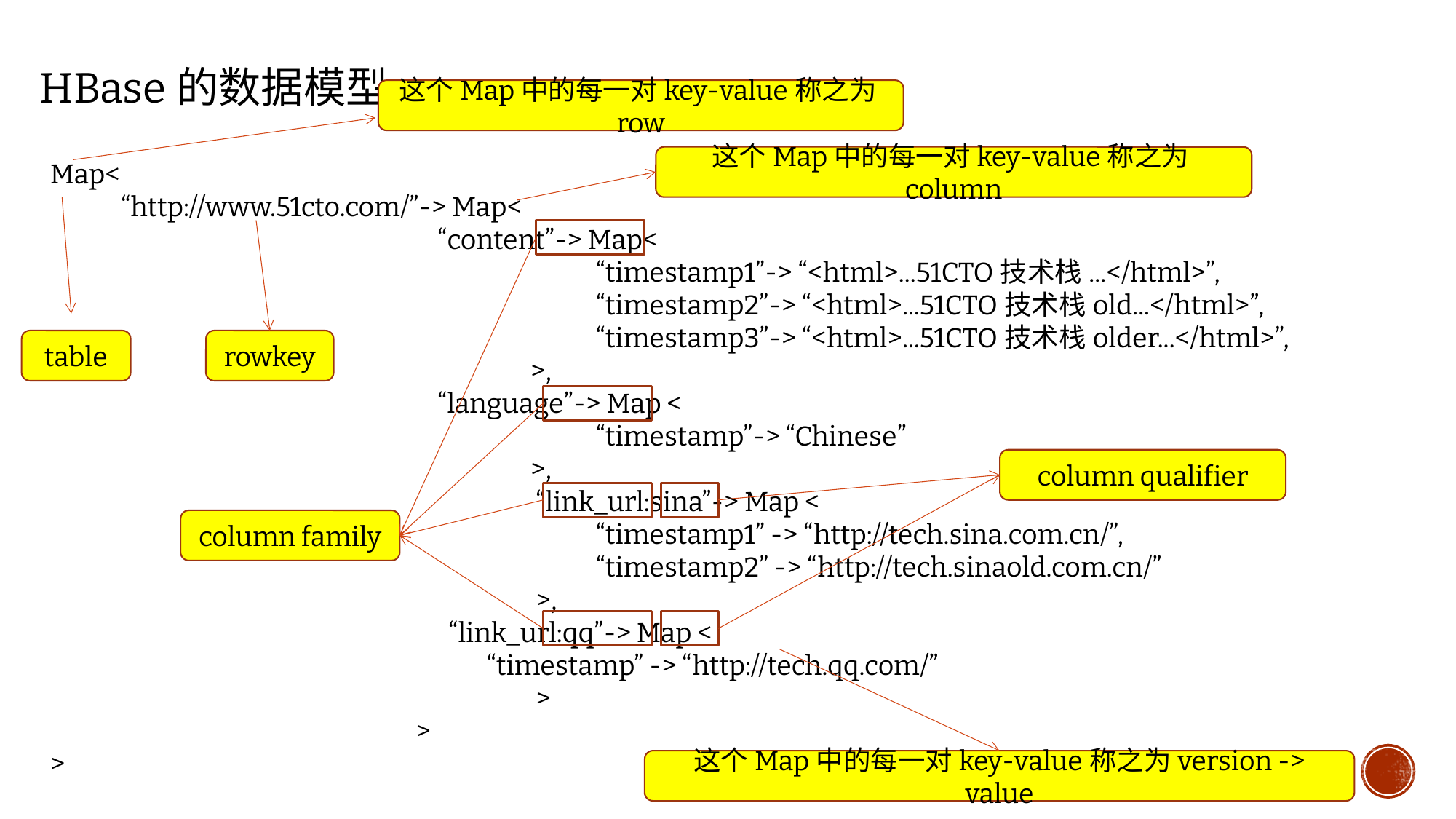

HBase的数据模型
这个Map中的每一对key-value称之为row
这个Map中的每一对key-value称之为column
Map<
             “http://www.51cto.com/”-> Map<
                                                                       “content”-> Map<
					“timestamp1”-> “<html>...51CTO技术栈...</html>”,
					“timestamp2”-> “<html>...51CTO技术栈old...</html>”,
					“timestamp3”-> “<html>...51CTO技术栈older...</html>”,
				        >,
                                                                       “language”-> Map <
					“timestamp”-> “Chinese”
				        >,
				         “link_url:sina”-> Map <
					“timestamp1” -> “http://tech.sina.com.cn/”,
					“timestamp2” -> “http://tech.sinaold.com.cn/”
				         >,
                                                                         “link_url:qq”-> Map <
                                                                                “timestamp” -> “http://tech.qq.com/”
				         >
			       >
>

table
rowkey

column qualifier

column family

这个Map中的每一对key-value称之为version -> value